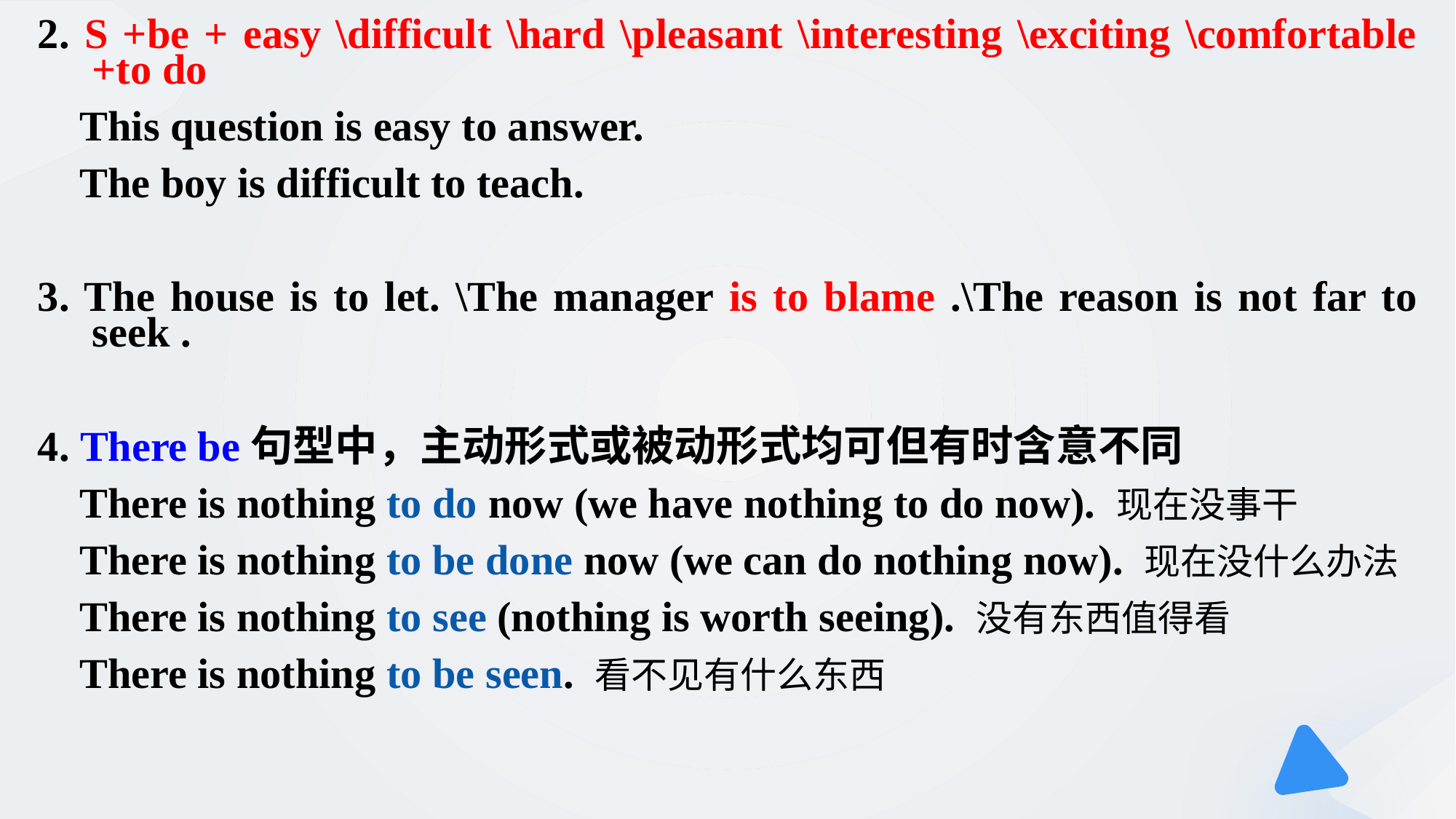

2. S +be + easy \difficult \hard \pleasant \interesting \exciting \comfortable +to do
    This question is easy to answer.
    The boy is difficult to teach.

3. The house is to let. \The manager is to blame .\The reason is not far to seek .

4. There be句型中，主动形式或被动形式均可但有时含意不同
    There is nothing to do now (we have nothing to do now). 现在没事干
    There is nothing to be done now (we can do nothing now). 现在没什么办法
    There is nothing to see (nothing is worth seeing). 没有东西值得看
    There is nothing to be seen. 看不见有什么东西